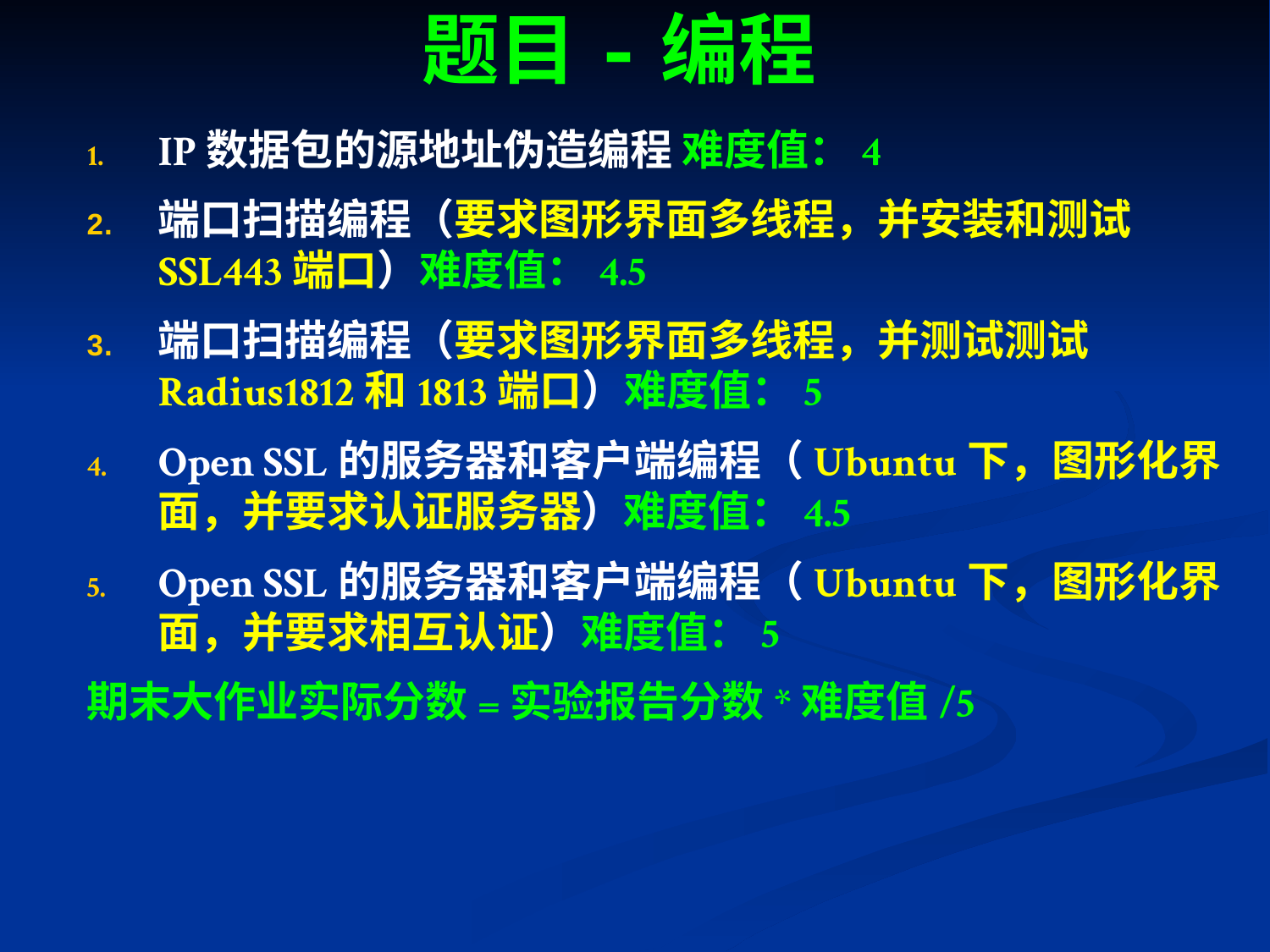

# 题目-编程
IP数据包的源地址伪造编程 难度值：4
端口扫描编程（要求图形界面多线程，并安装和测试SSL443端口）难度值：4.5
端口扫描编程（要求图形界面多线程，并测试测试Radius1812和1813端口）难度值：5
Open SSL的服务器和客户端编程（Ubuntu下，图形化界面，并要求认证服务器）难度值：4.5
Open SSL的服务器和客户端编程（Ubuntu下，图形化界面，并要求相互认证）难度值：5
期末大作业实际分数=实验报告分数*难度值/5